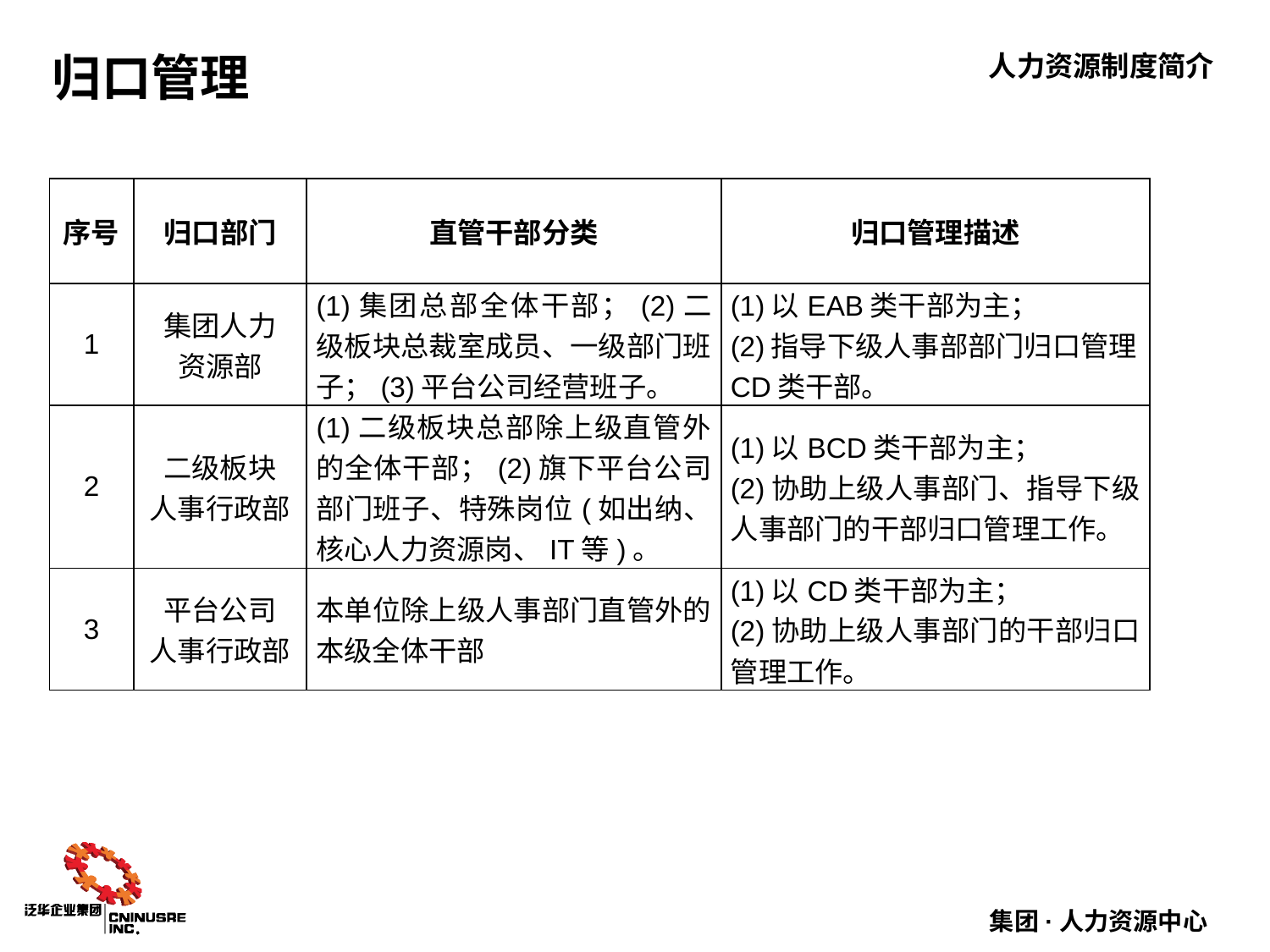

# 归口管理
| 序号 | 归口部门 | 直管干部分类 | 归口管理描述 |
| --- | --- | --- | --- |
| 1 | 集团人力 资源部 | (1)集团总部全体干部；(2)二级板块总裁室成员、一级部门班子；(3)平台公司经营班子。 | (1)以EAB类干部为主； (2)指导下级人事部部门归口管理CD类干部。 |
| 2 | 二级板块 人事行政部 | (1)二级板块总部除上级直管外的全体干部；(2)旗下平台公司部门班子、特殊岗位(如出纳、核心人力资源岗、IT等)。 | (1)以BCD类干部为主； (2)协助上级人事部门、指导下级人事部门的干部归口管理工作。 |
| 3 | 平台公司 人事行政部 | 本单位除上级人事部门直管外的本级全体干部 | (1)以CD类干部为主； (2)协助上级人事部门的干部归口管理工作。 |